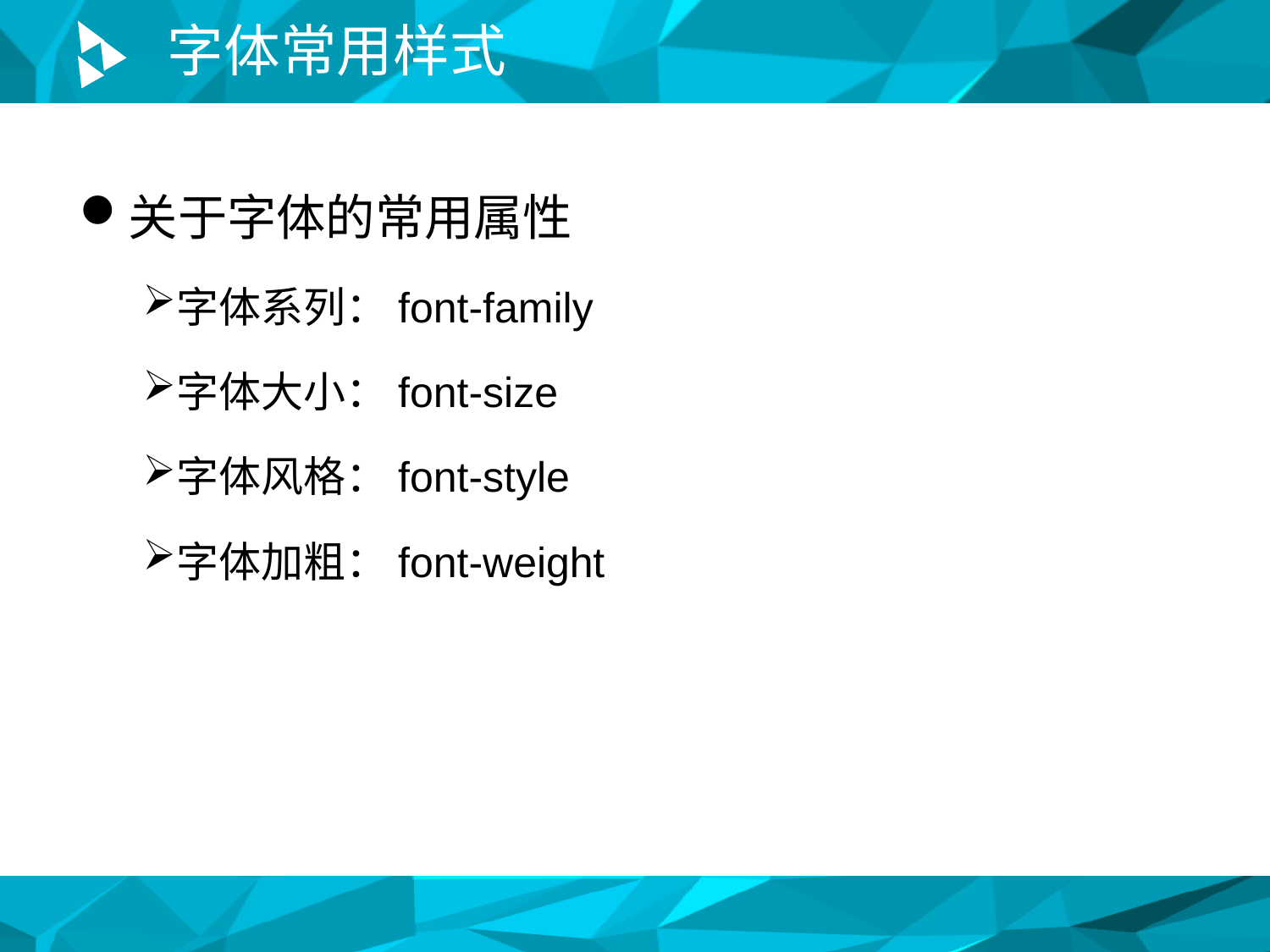

# 字体常用样式
关于字体的常用属性
字体系列：font-family
字体大小：font-size
字体风格：font-style
字体加粗：font-weight